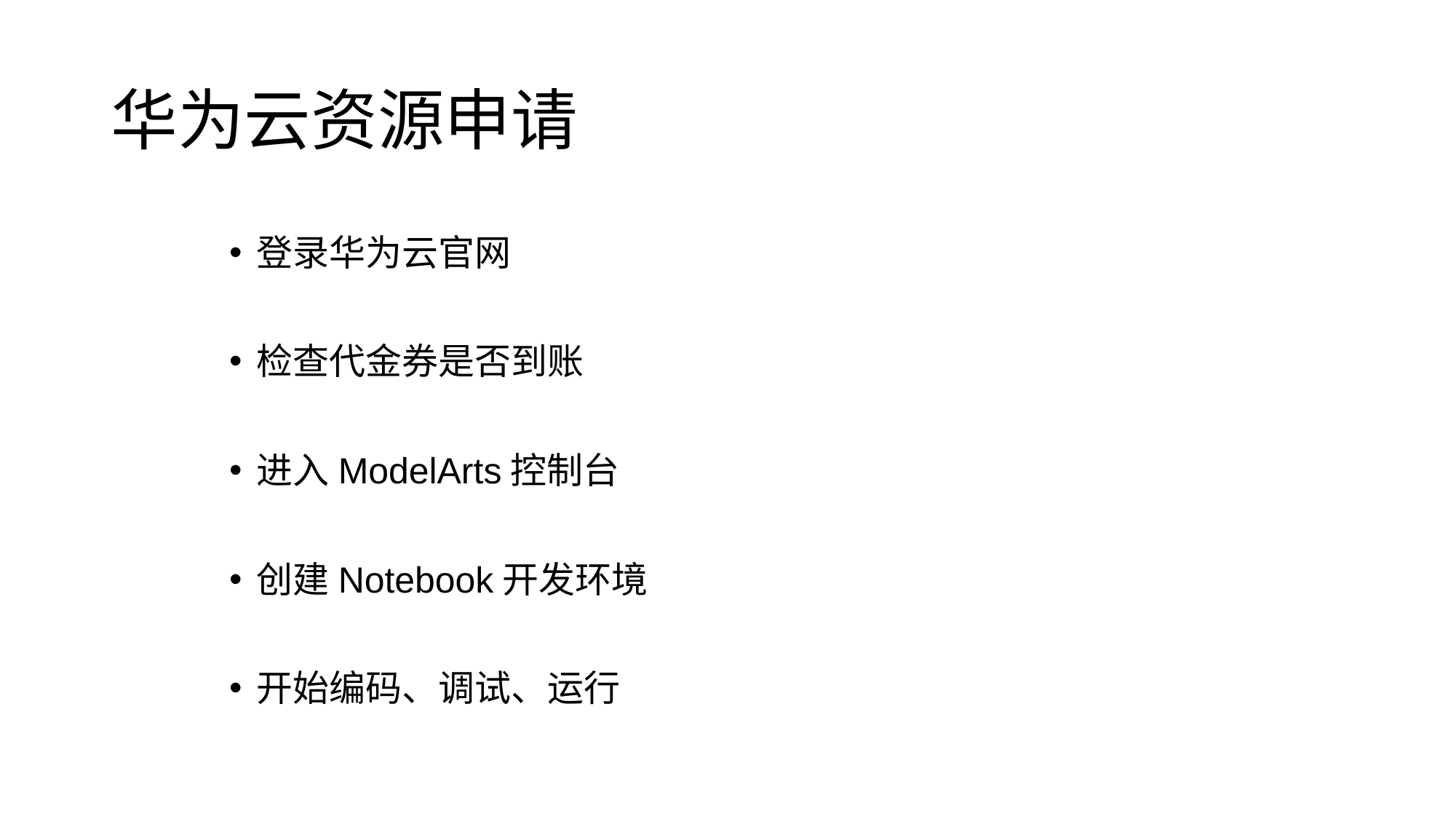

# 华为云资源申请
登录华为云官网

检查代金券是否到账

进入ModelArts控制台

创建Notebook开发环境

开始编码、调试、运行